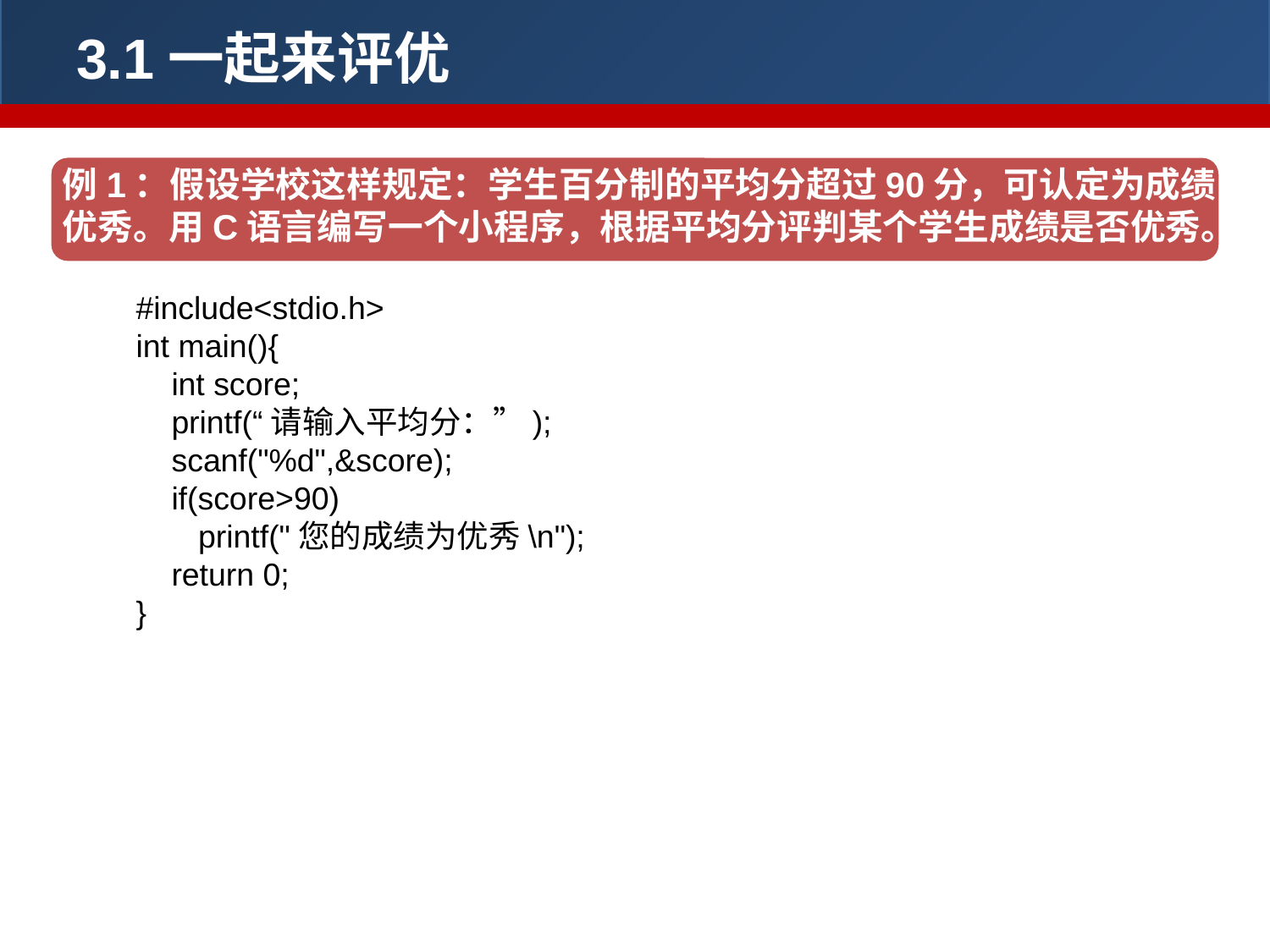

3.1一起来评优

例1：假设学校这样规定：学生百分制的平均分超过90分，可认定为成绩优秀。用C语言编写一个小程序，根据平均分评判某个学生成绩是否优秀。
#include<stdio.h>
int main(){
    int score;
    printf(“请输入平均分：”);
    scanf("%d",&score);
    if(score>90)
       printf("您的成绩为优秀\n");
    return 0;
}